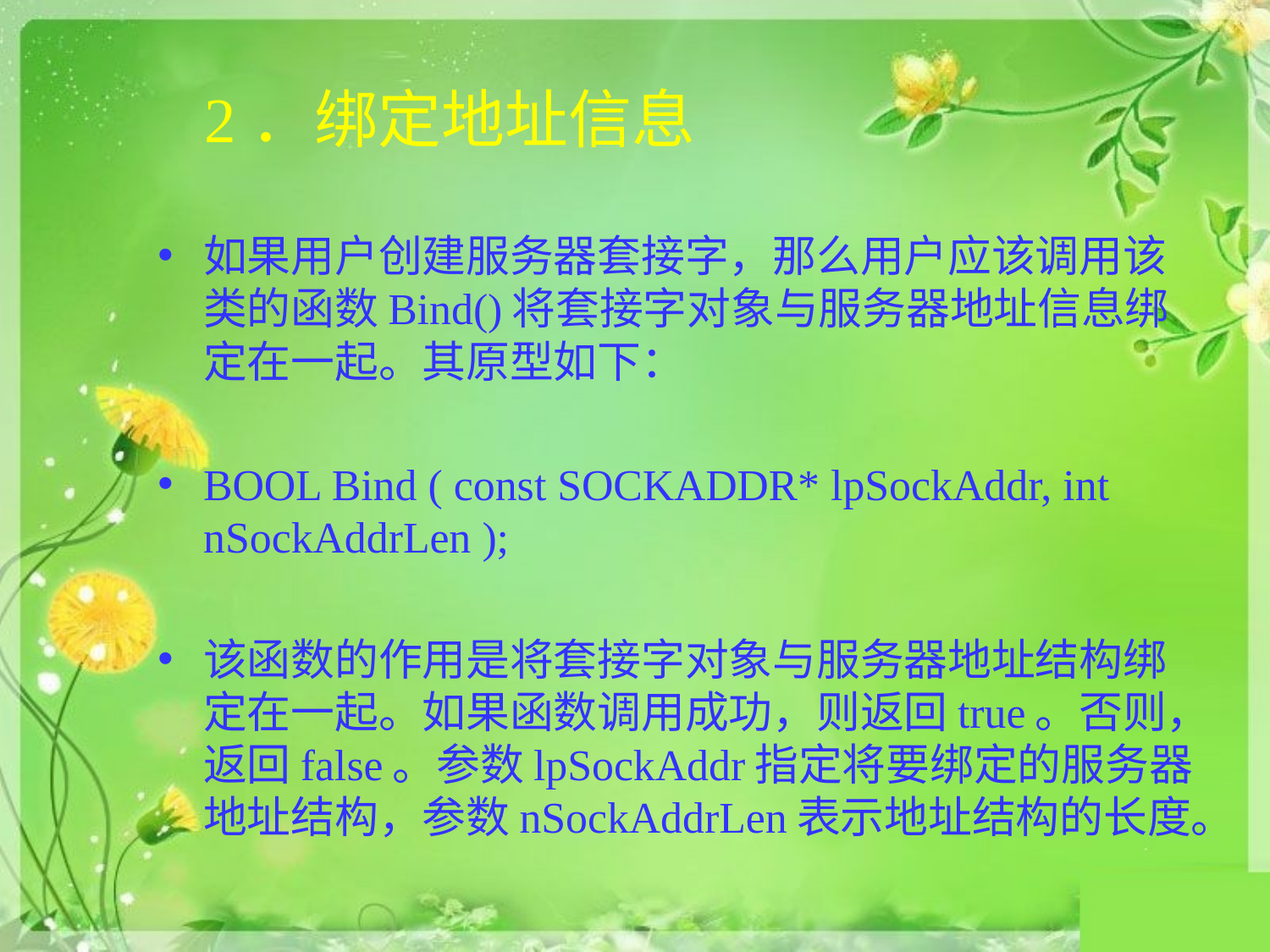

# 2．绑定地址信息
如果用户创建服务器套接字，那么用户应该调用该类的函数Bind()将套接字对象与服务器地址信息绑定在一起。其原型如下：

BOOL Bind ( const SOCKADDR* lpSockAddr, int nSockAddrLen );

该函数的作用是将套接字对象与服务器地址结构绑定在一起。如果函数调用成功，则返回true。否则，返回false。参数lpSockAddr指定将要绑定的服务器地址结构，参数nSockAddrLen表示地址结构的长度。